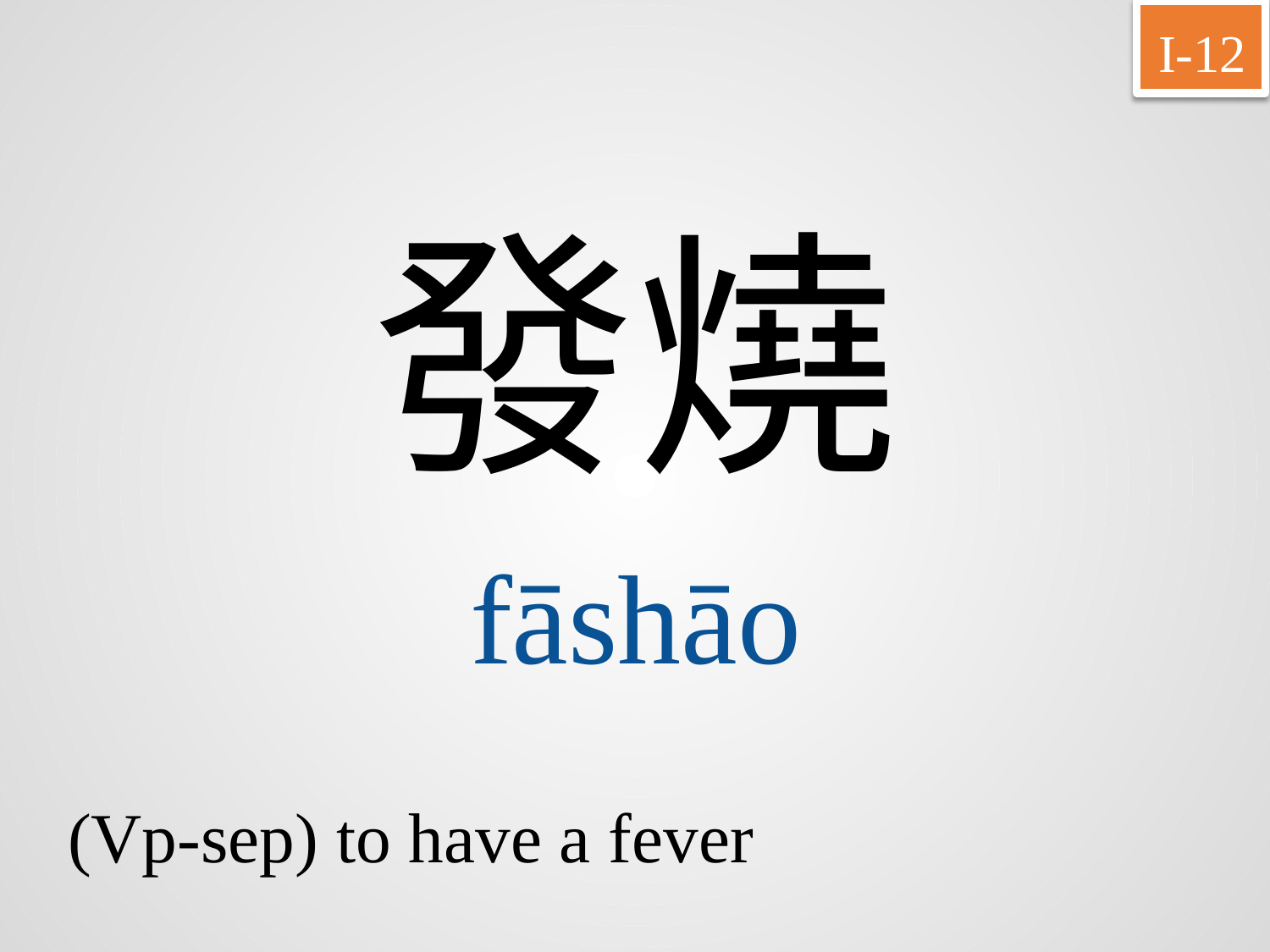

I-12

發燒
fāshāo
(Vp-sep) to have a fever